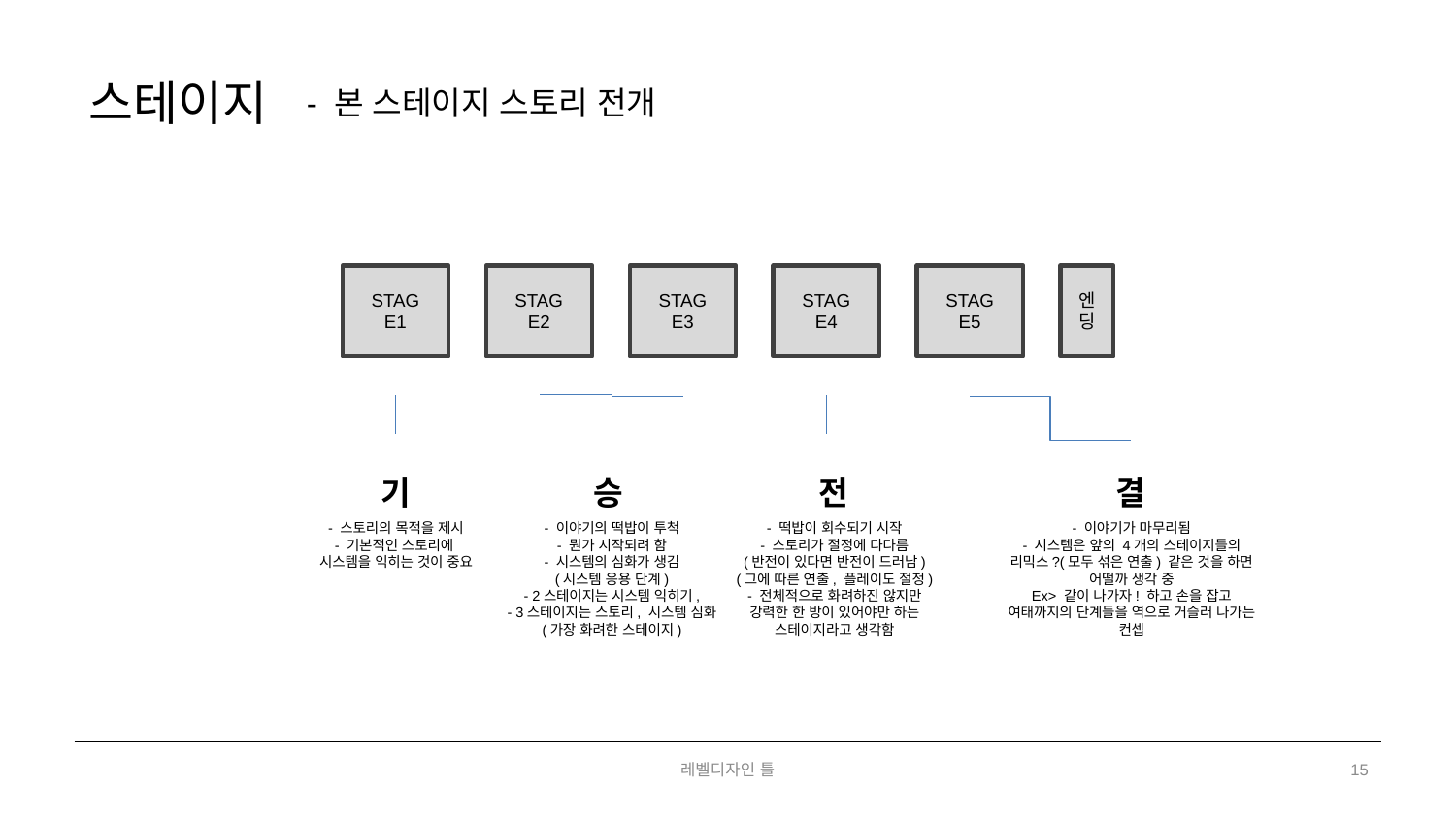

스테이지
- 본 스테이지 스토리 전개

STAGE1

STAGE2

STAGE3

STAGE4

STAGE5

엔
딩
기
승
전
결
- 스토리의 목적을 제시
- 기본적인 스토리에
시스템을 익히는 것이 중요
- 이야기의 떡밥이 투척
- 뭔가 시작되려 함
- 시스템의 심화가 생김
(시스템 응용 단계)
- 2스테이지는 시스템 익히기,
- 3스테이지는 스토리, 시스템 심화
(가장 화려한 스테이지)
- 떡밥이 회수되기 시작
- 스토리가 절정에 다다름
(반전이 있다면 반전이 드러남)
(그에 따른 연출, 플레이도 절정)
- 전체적으로 화려하진 않지만
강력한 한 방이 있어야만 하는
스테이지라고 생각함
- 이야기가 마무리됨
- 시스템은 앞의 4개의 스테이지들의 리믹스?(모두 섞은 연출) 같은 것을 하면 어떨까 생각 중
Ex> 같이 나가자! 하고 손을 잡고 여태까지의 단계들을 역으로 거슬러 나가는 컨셉
레벨디자인 틀
15